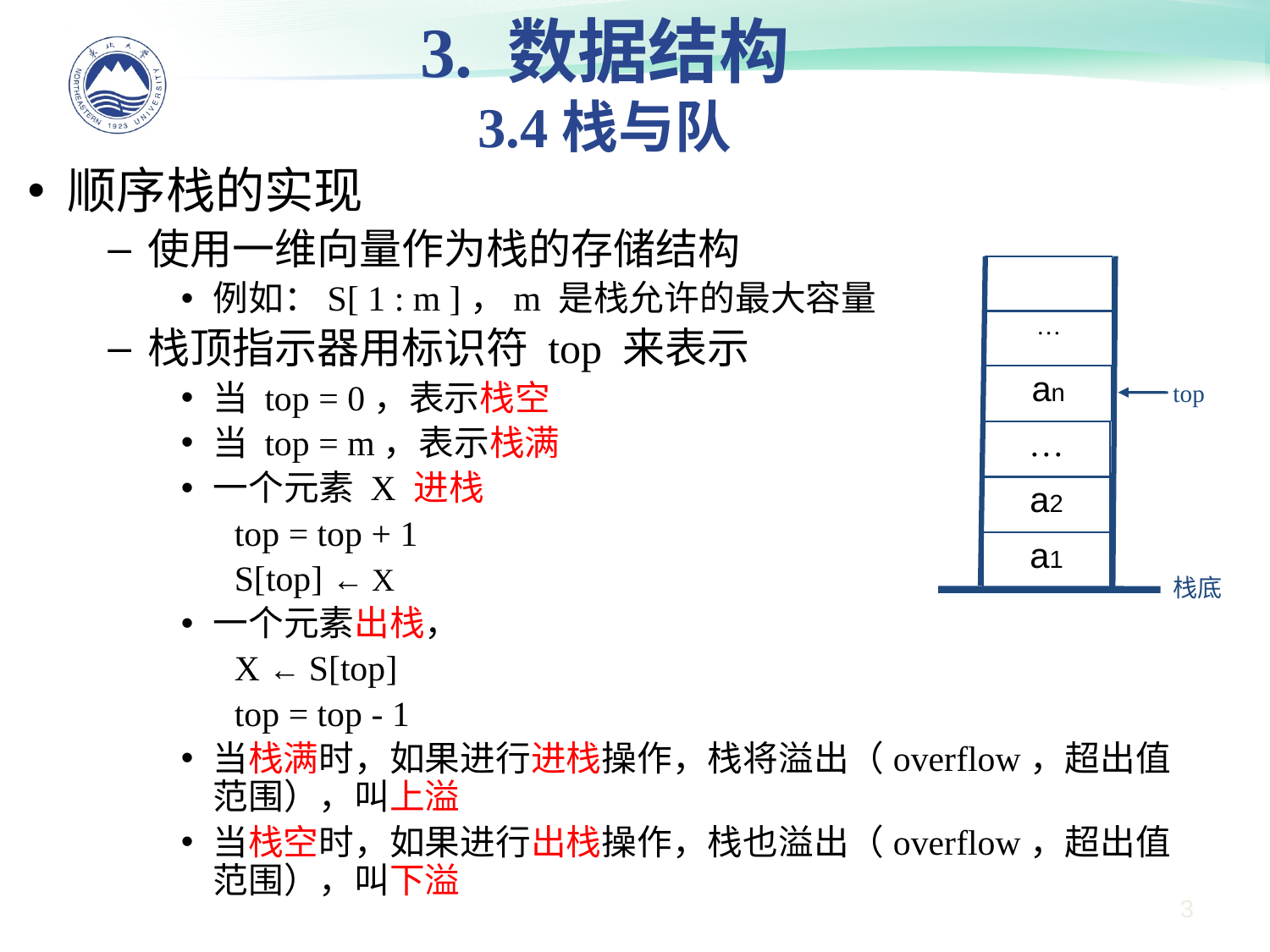

3. 数据结构
3.4栈与队
顺序栈的实现
使用一维向量作为栈的存储结构
例如：S[ 1 : m ]，m 是栈允许的最大容量
栈顶指示器用标识符 top 来表示
当 top = 0，表示栈空
当 top = m，表示栈满
一个元素 X 进栈
      top = top + 1
      S[top] ← X
一个元素出栈，
      X ← S[top]
      top = top - 1
当栈满时，如果进行进栈操作，栈将溢出（overflow，超出值范围），叫上溢
当栈空时，如果进行出栈操作，栈也溢出（overflow，超出值范围），叫下溢

…
an
top

…
a2
a1
栈底

3